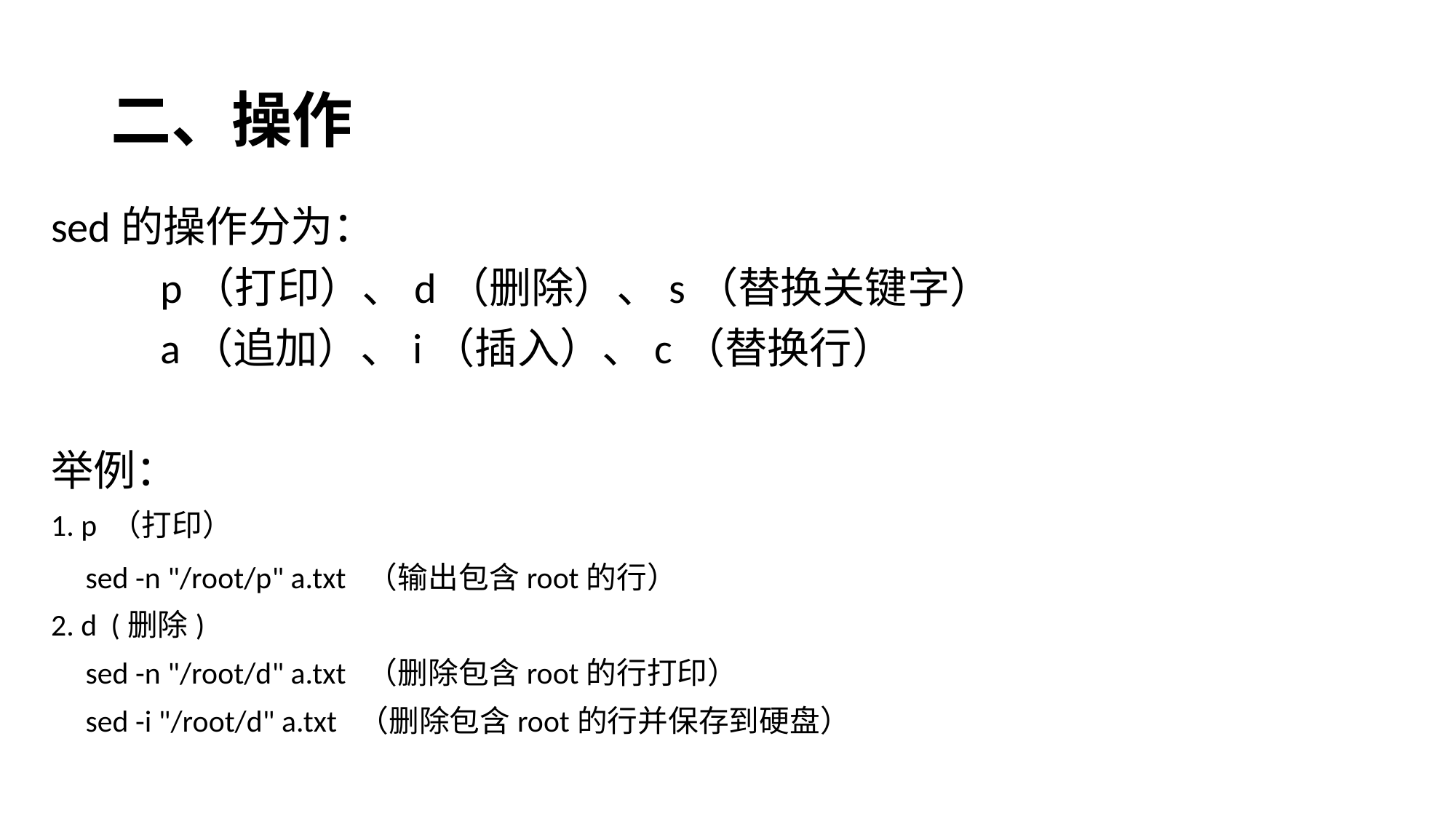

# 二、操作
sed的操作分为：
	p（打印）、d（删除）、s（替换关键字）
	a（追加）、i（插入）、c（替换行）

举例：
1. p （打印）
     sed -n "/root/p" a.txt  （输出包含root的行）
2. d  (删除)
     sed -n "/root/d" a.txt  （删除包含root的行打印）
     sed -i "/root/d" a.txt  （删除包含root的行并保存到硬盘）